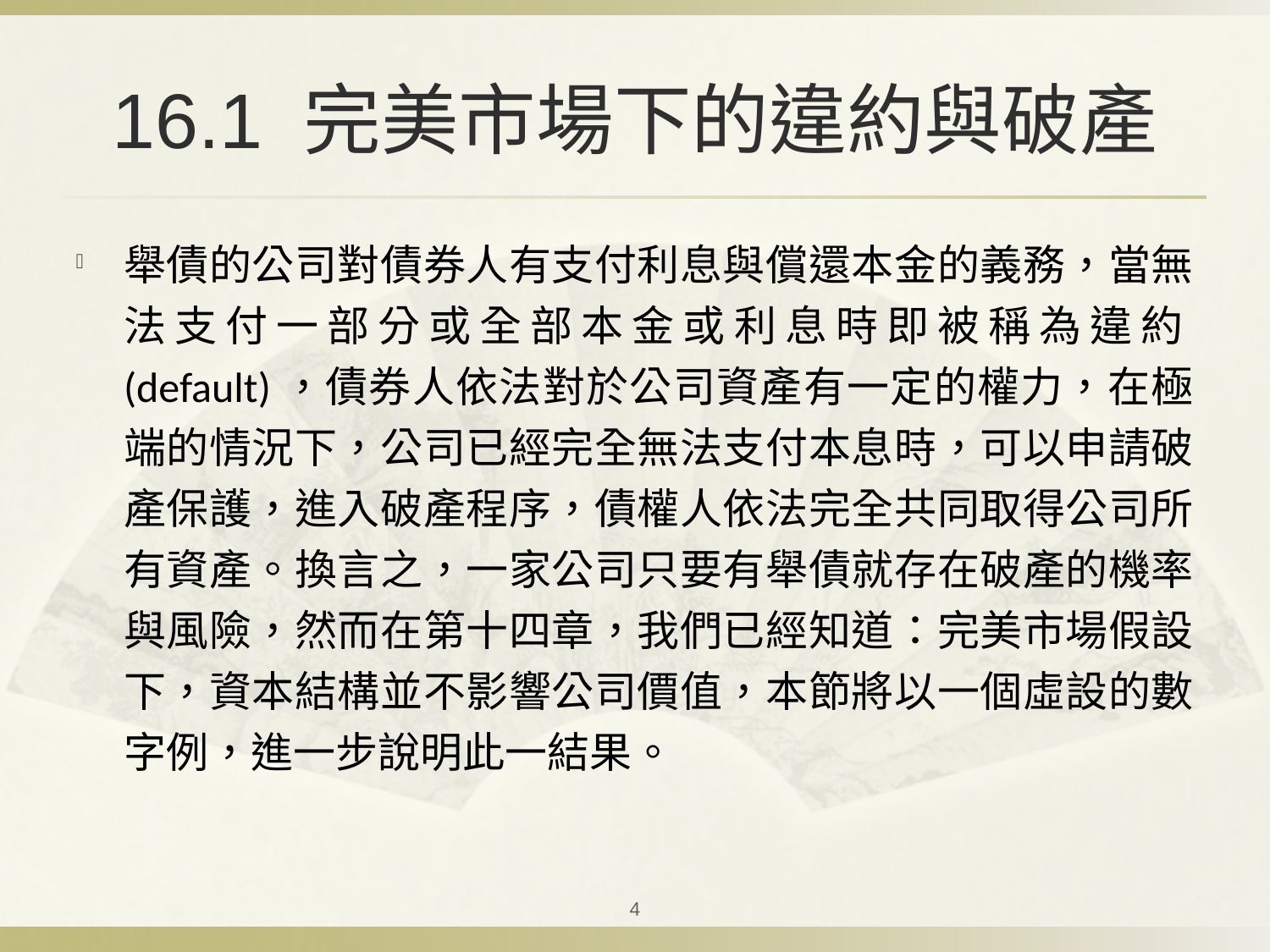

# 16.1 完美市場下的違約與破產
舉債的公司對債券人有支付利息與償還本金的義務，當無法支付一部分或全部本金或利息時即被稱為違約(default)，債券人依法對於公司資產有一定的權力，在極端的情況下，公司已經完全無法支付本息時，可以申請破產保護，進入破產程序，債權人依法完全共同取得公司所有資產。換言之，一家公司只要有舉債就存在破產的機率與風險，然而在第十四章，我們已經知道：完美市場假設下，資本結構並不影響公司價值，本節將以一個虛設的數字例，進一步說明此一結果。
4